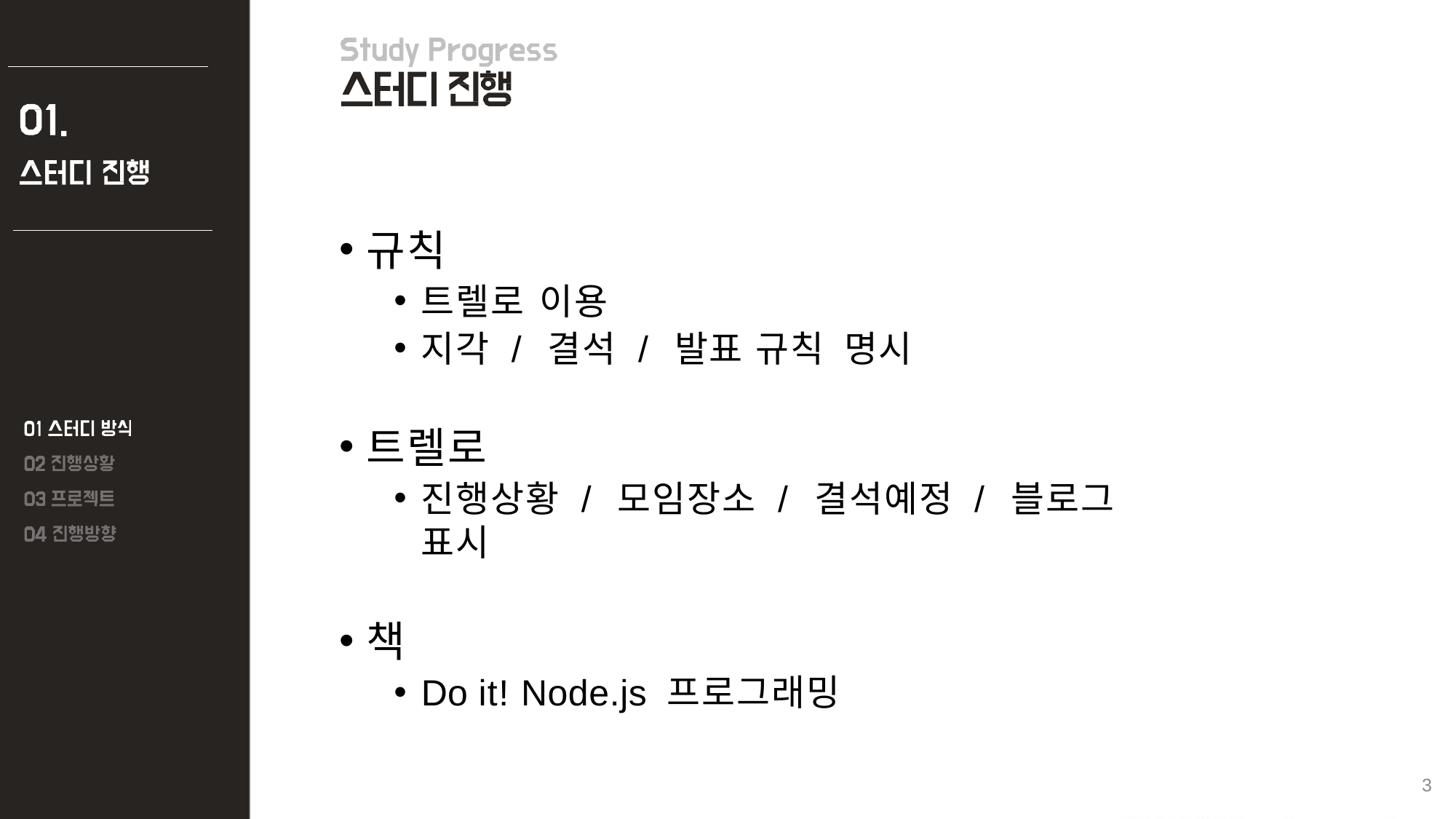

규칙
트렐로 이용
지각 / 결석 / 발표 규칙 명시

트렐로
진행상황 / 모임장소 / 결석예정 / 블로그 표시

책
Do it! Node.js 프로그래밍

3